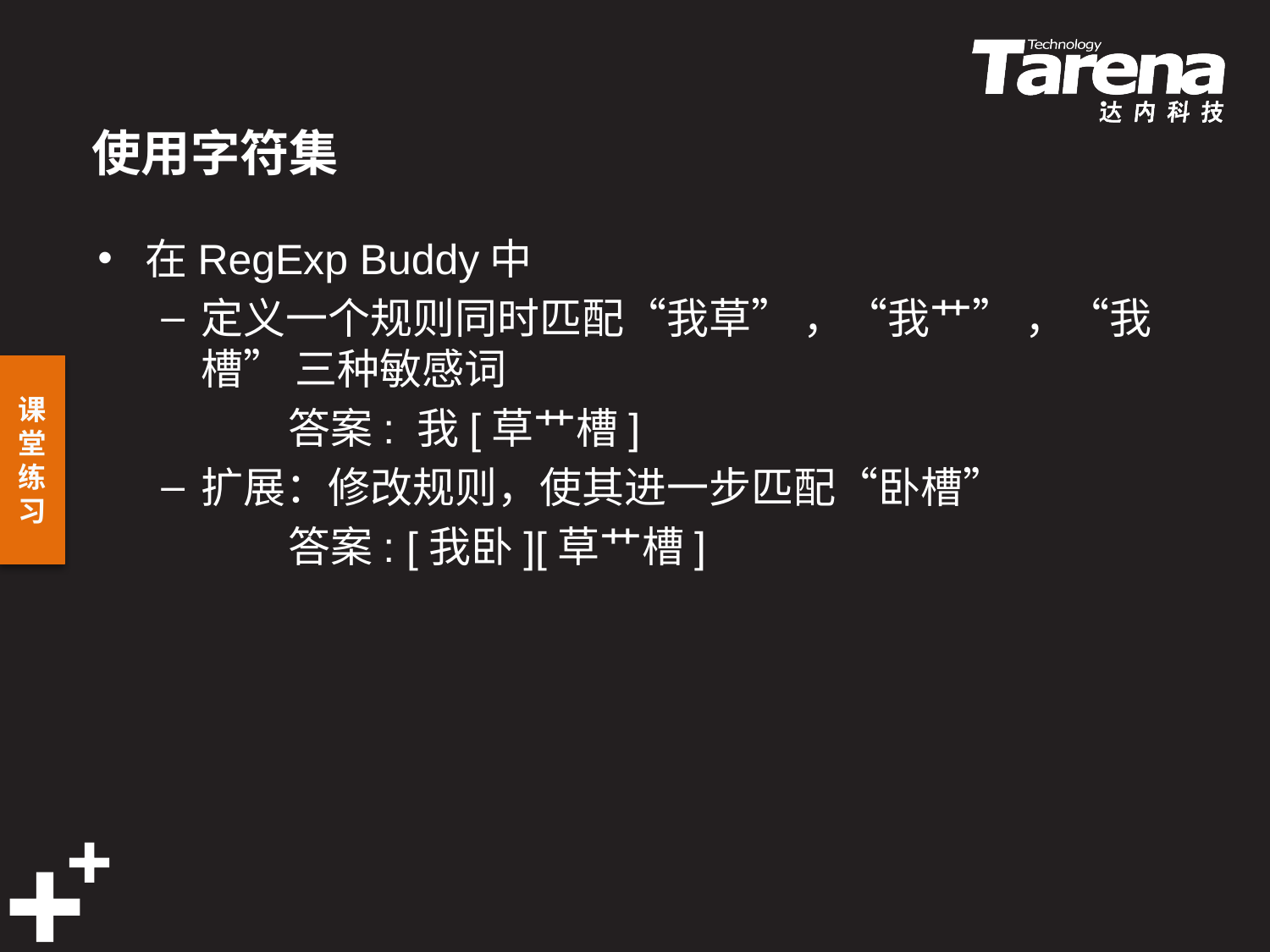

# 使用字符集
在RegExp Buddy中
定义一个规则同时匹配“我草” ，“我艹” ，“我槽” 三种敏感词
	答案: 我[草艹槽]
扩展：修改规则，使其进一步匹配“卧槽”
	答案: [我卧][草艹槽]